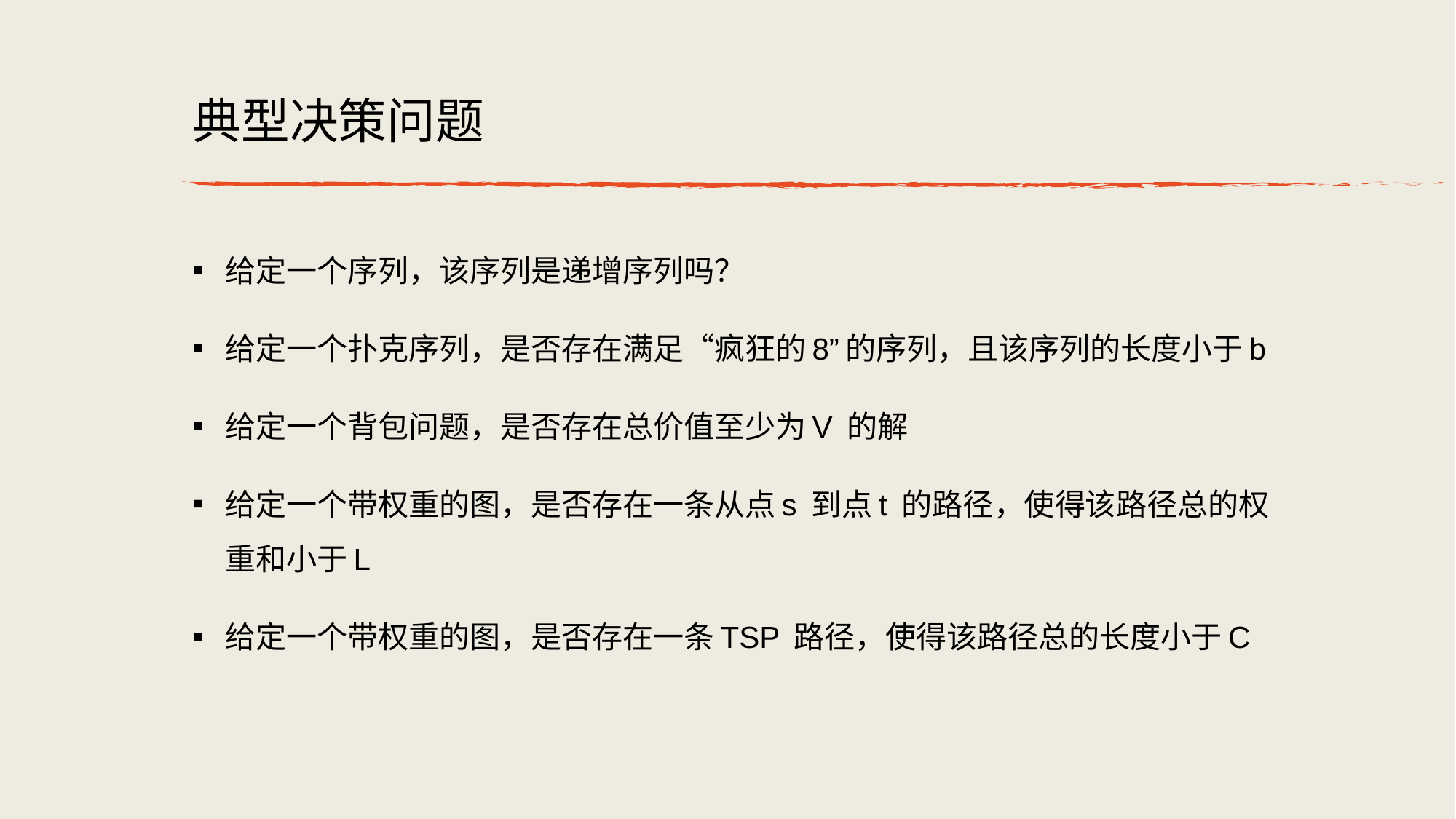

# 典型决策问题
给定⼀个序列，该序列是递增序列吗？
给定⼀个扑克序列，是否存在满⾜“疯狂的8”的序列，且该序列的长度⼩于b
给定⼀个背包问题，是否存在总价值⾄少为V 的解
给定⼀个带权重的图，是否存在⼀条从点s 到点t 的路径，使得该路径总的权重和⼩于L
给定⼀个带权重的图，是否存在⼀条TSP 路径，使得该路径总的长度⼩于C